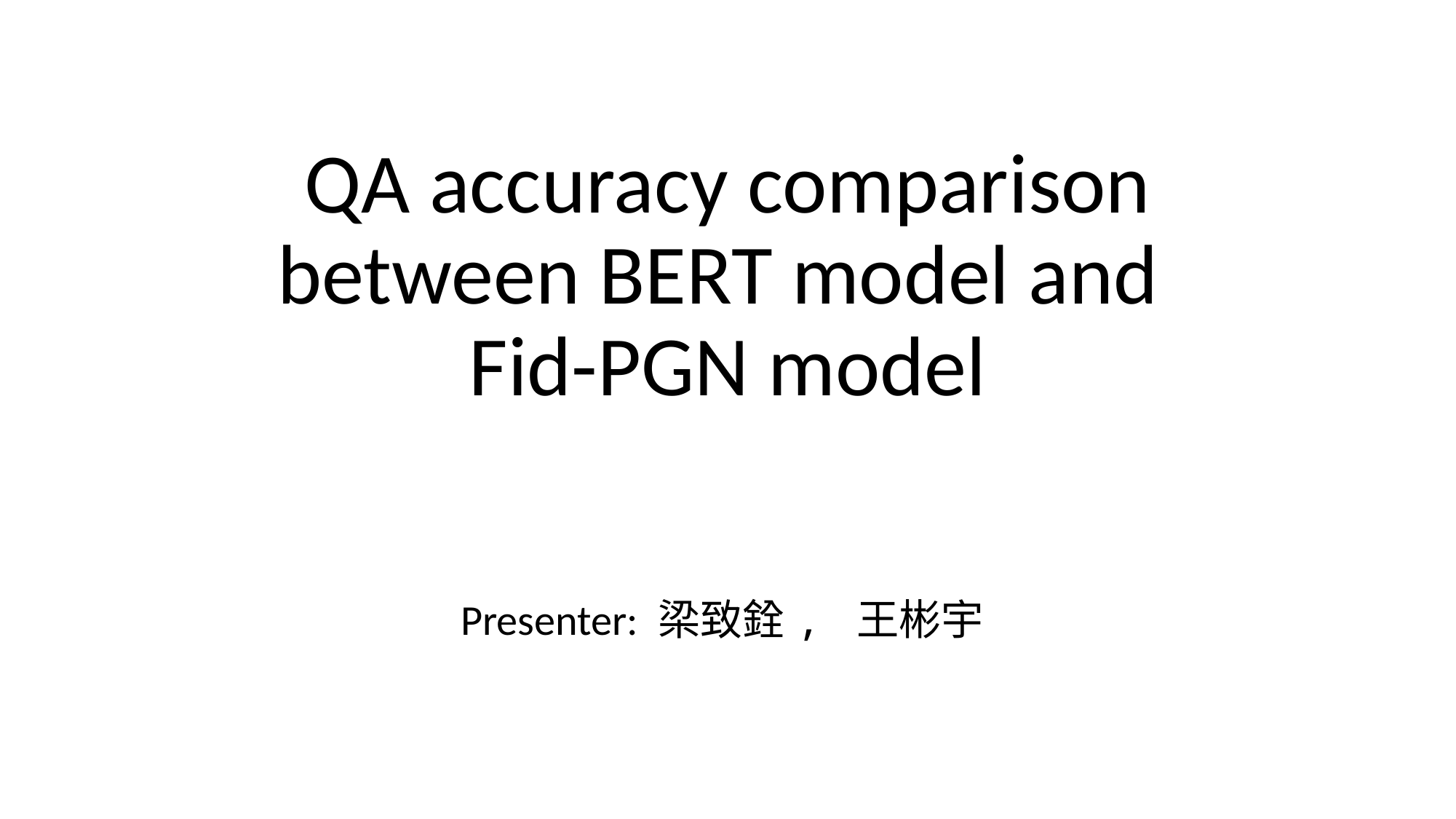

# QA accuracy comparison between BERT model and Fid-PGN model

Presenter: 梁致銓, 王彬宇